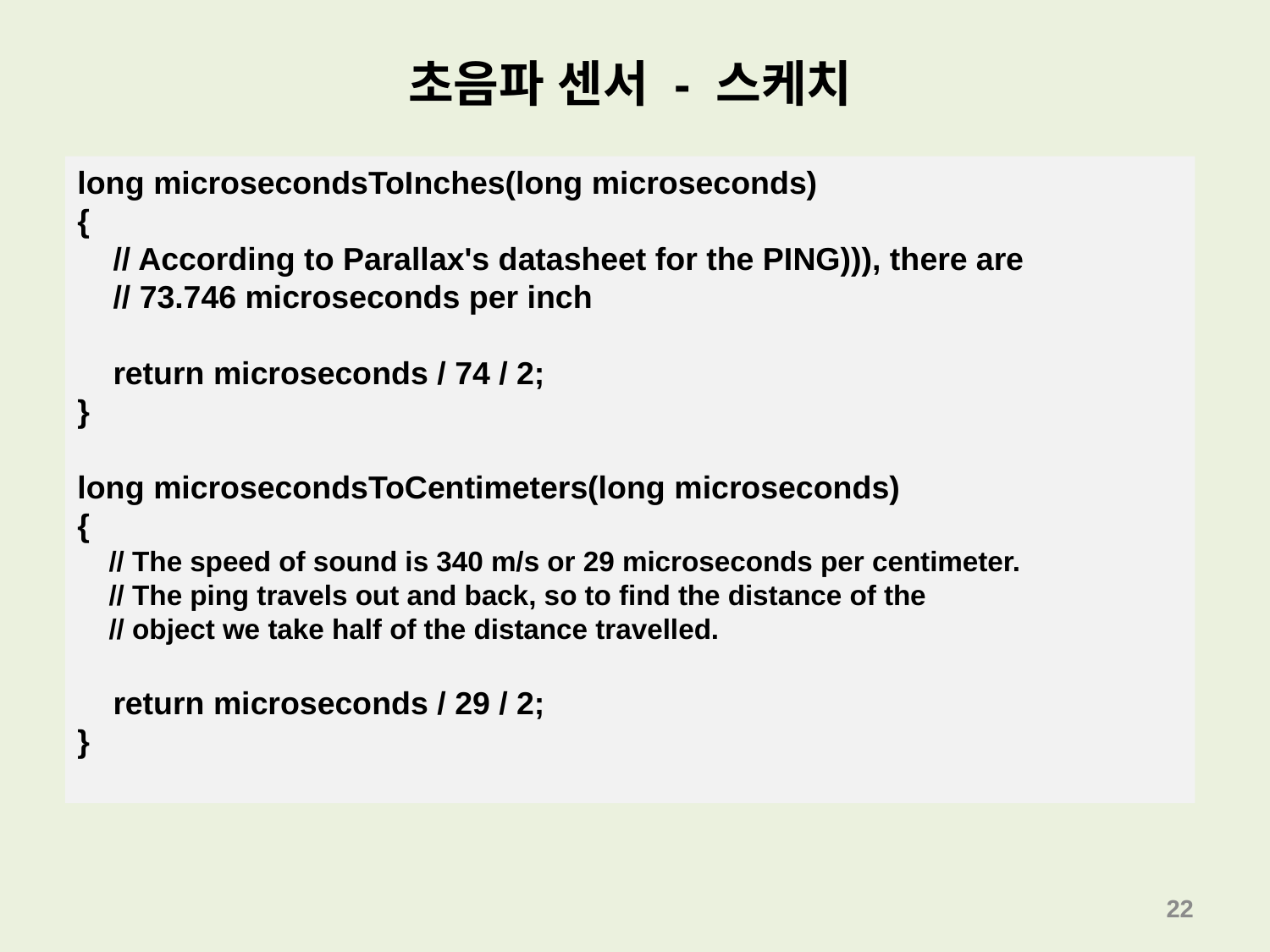

초음파 센서 - 스케치
long microsecondsToInches(long microseconds)
{
    // According to Parallax's datasheet for the PING))), there are
    // 73.746 microseconds per inch

    return microseconds / 74 / 2;
}

long microsecondsToCentimeters(long microseconds)
{
    // The speed of sound is 340 m/s or 29 microseconds per centimeter.
    // The ping travels out and back, so to find the distance of the
    // object we take half of the distance travelled.

    return microseconds / 29 / 2;
}

22